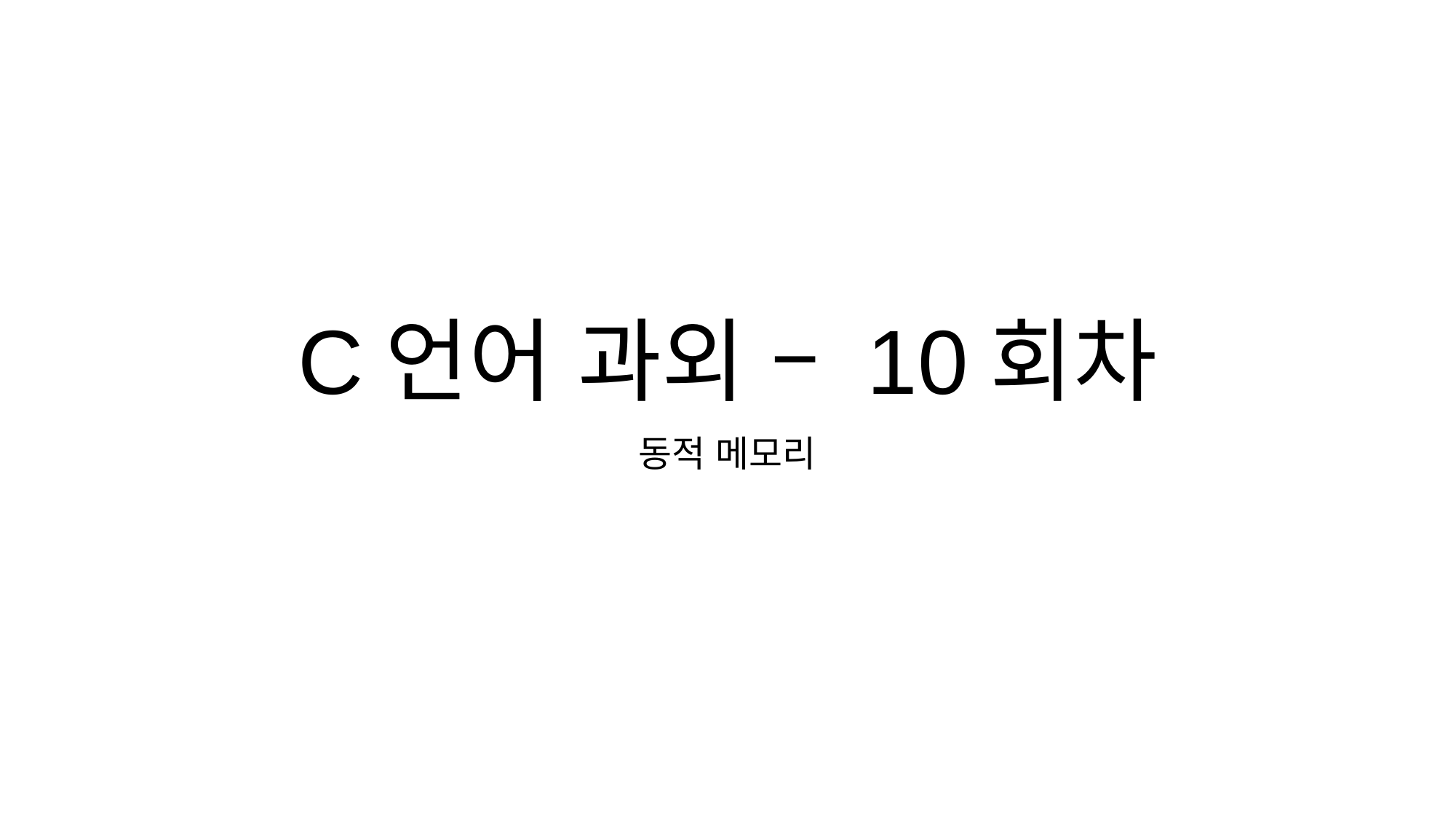

# C언어 과외 – 10회차
동적 메모리